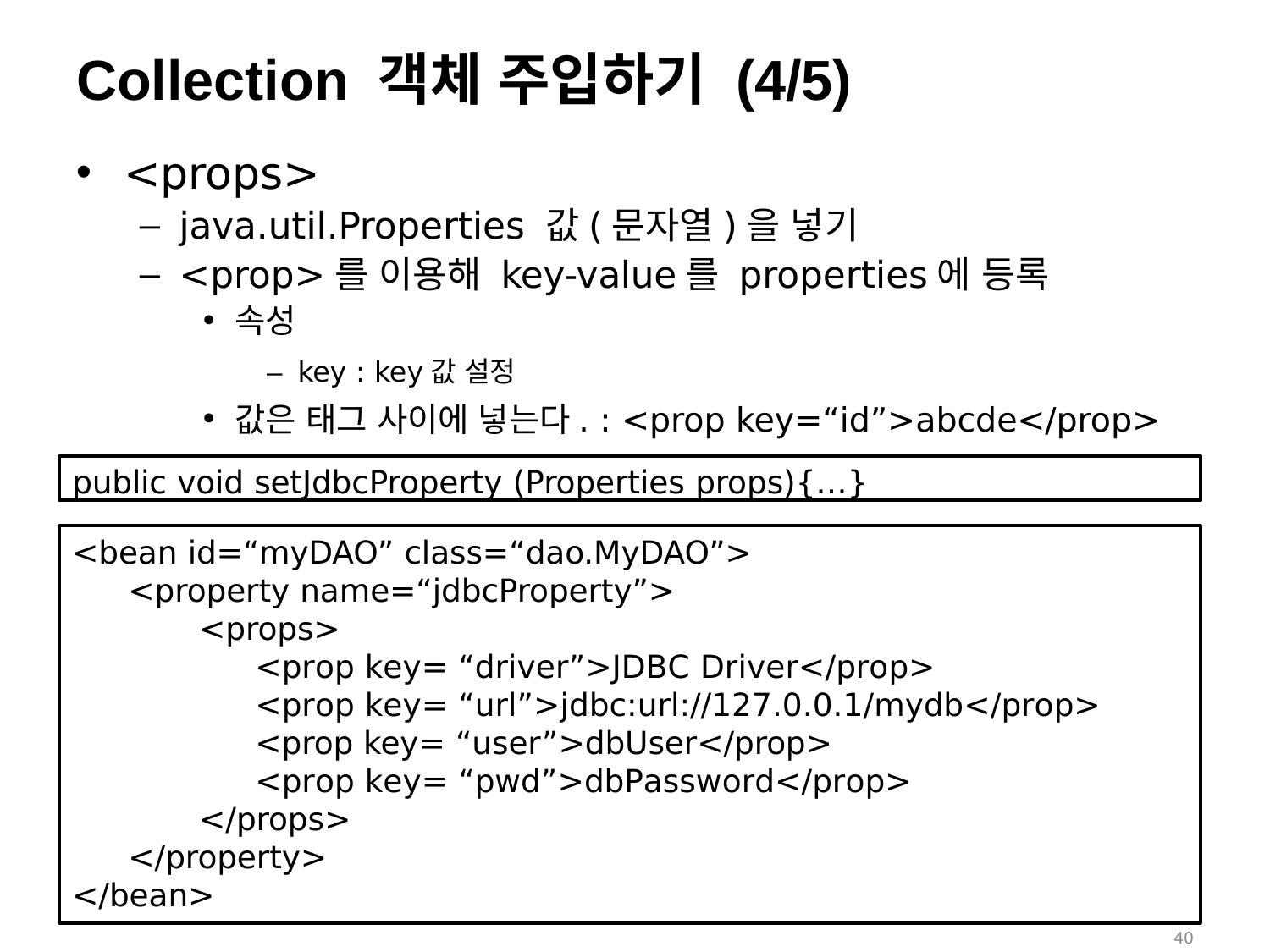

# Collection 객체 주입하기 (4/5)
<props>
java.util.Properties 값(문자열)을 넣기
<prop>를 이용해 key-value를 properties에 등록
속성
– key : key값 설정
값은 태그 사이에 넣는다. : <prop key=“id”>abcde</prop>
public void setJdbcProperty (Properties props){…}

<bean id=“myDAO” class=“dao.MyDAO”>
<property name=“jdbcProperty”>
<props>
<prop key= “driver”>JDBC Driver</prop>
<prop key= “url”>jdbc:url://127.0.0.1/mydb</prop>
<prop key= “user”>dbUser</prop>
<prop key= “pwd”>dbPassword</prop>
</props>
</property>
</bean>
40